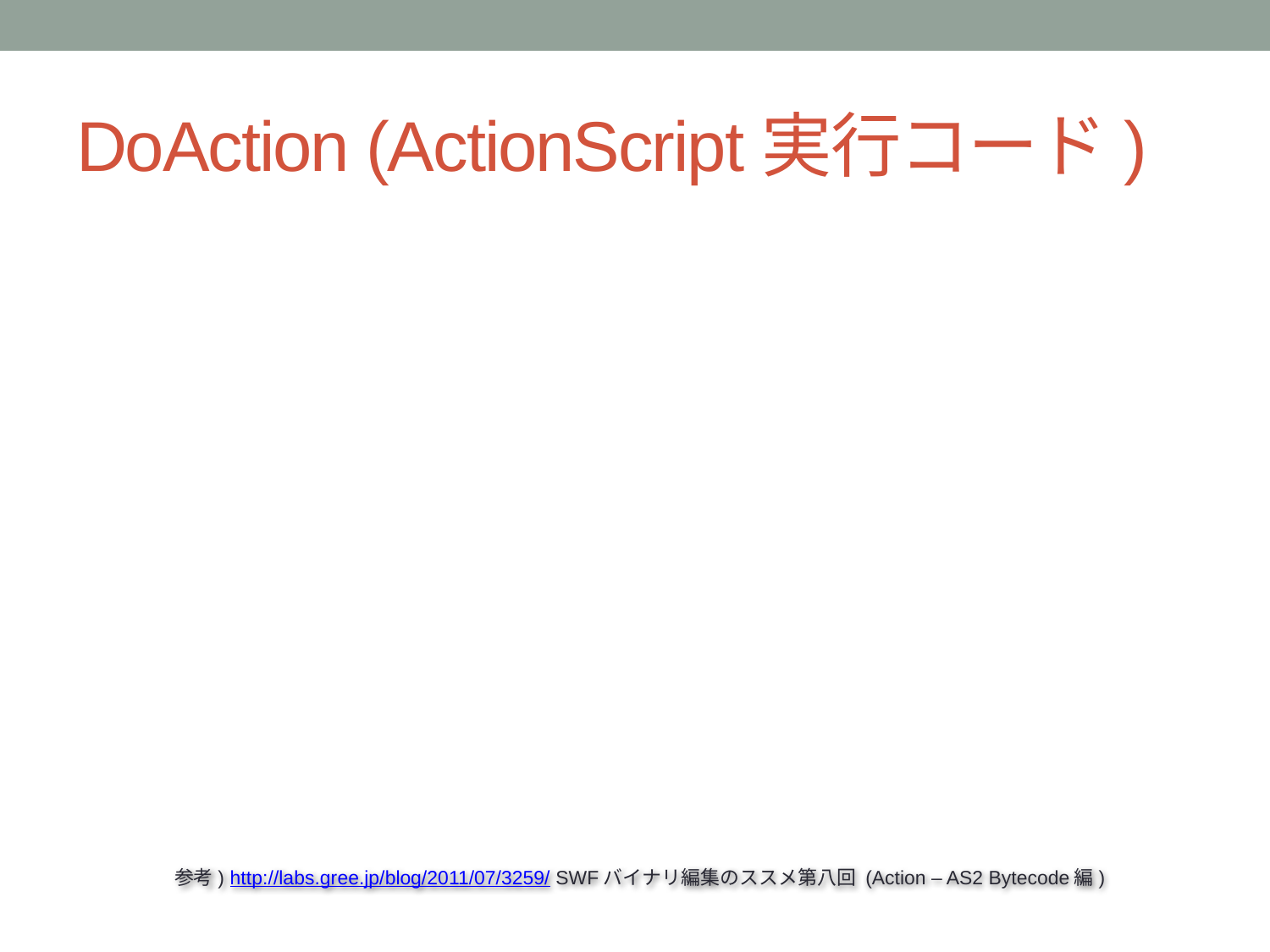

# DoAction (ActionScript実行コード)

参考) http://labs.gree.jp/blog/2011/07/3259/ SWFバイナリ編集のススメ第八回 (Action – AS2 Bytecode編)